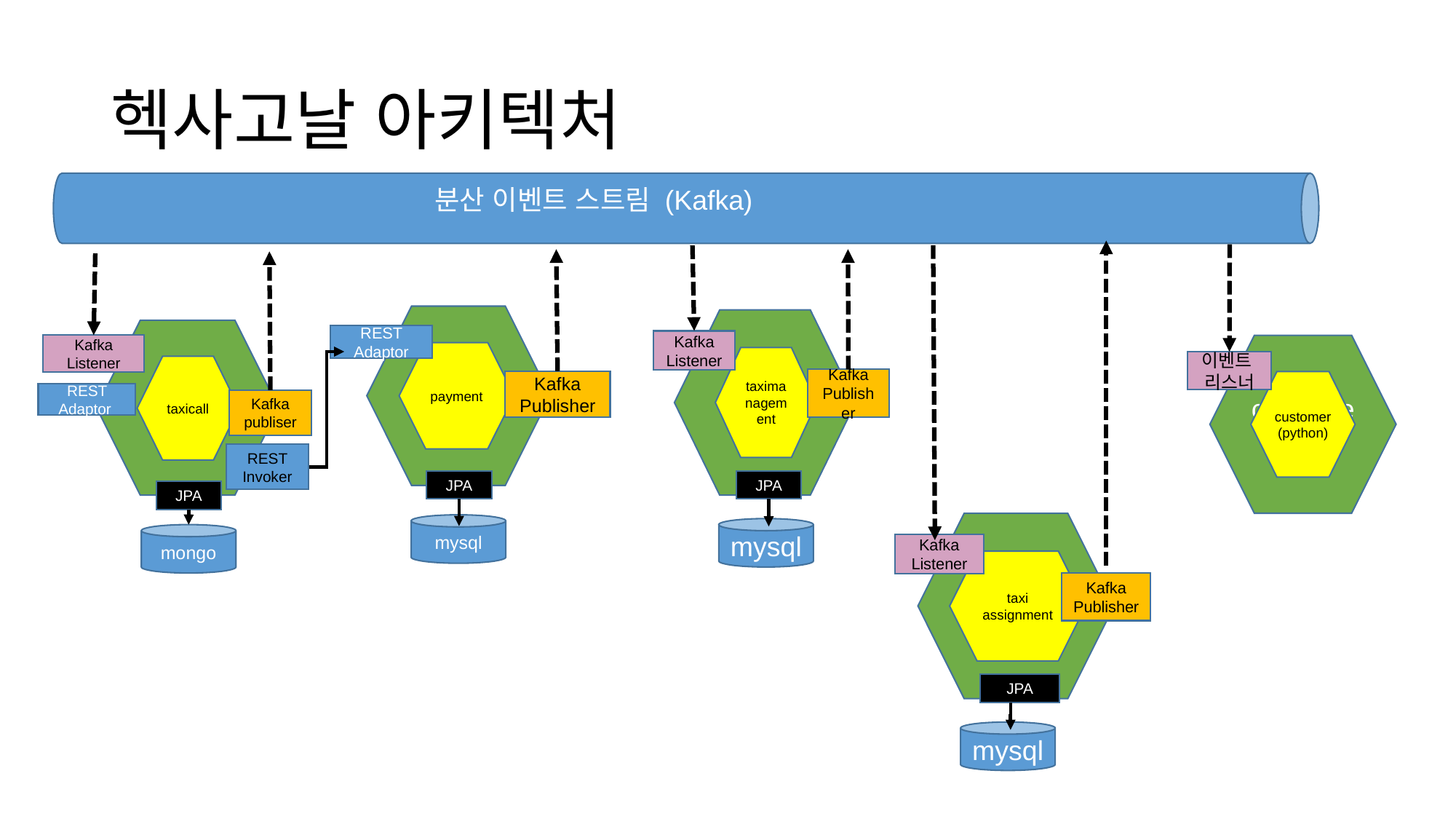

# 헥사고날 아키텍처
분산 이벤트 스트림 (Kafka)
pay
REST Adaptor
payment
Kafka Publisher
store
Kafka Listener
taximanagement
Kafka Publisher
app
Kafka Listener
customer
이벤트
리스너
customer
(python)
taxicall
REST Adaptor
Kafka publiser
REST Invoker
JPA
JPA
JPA
store
Kafka Listener
taxi
assignment
Kafka Publisher
mysql
mysql
mongo
JPA
mysql